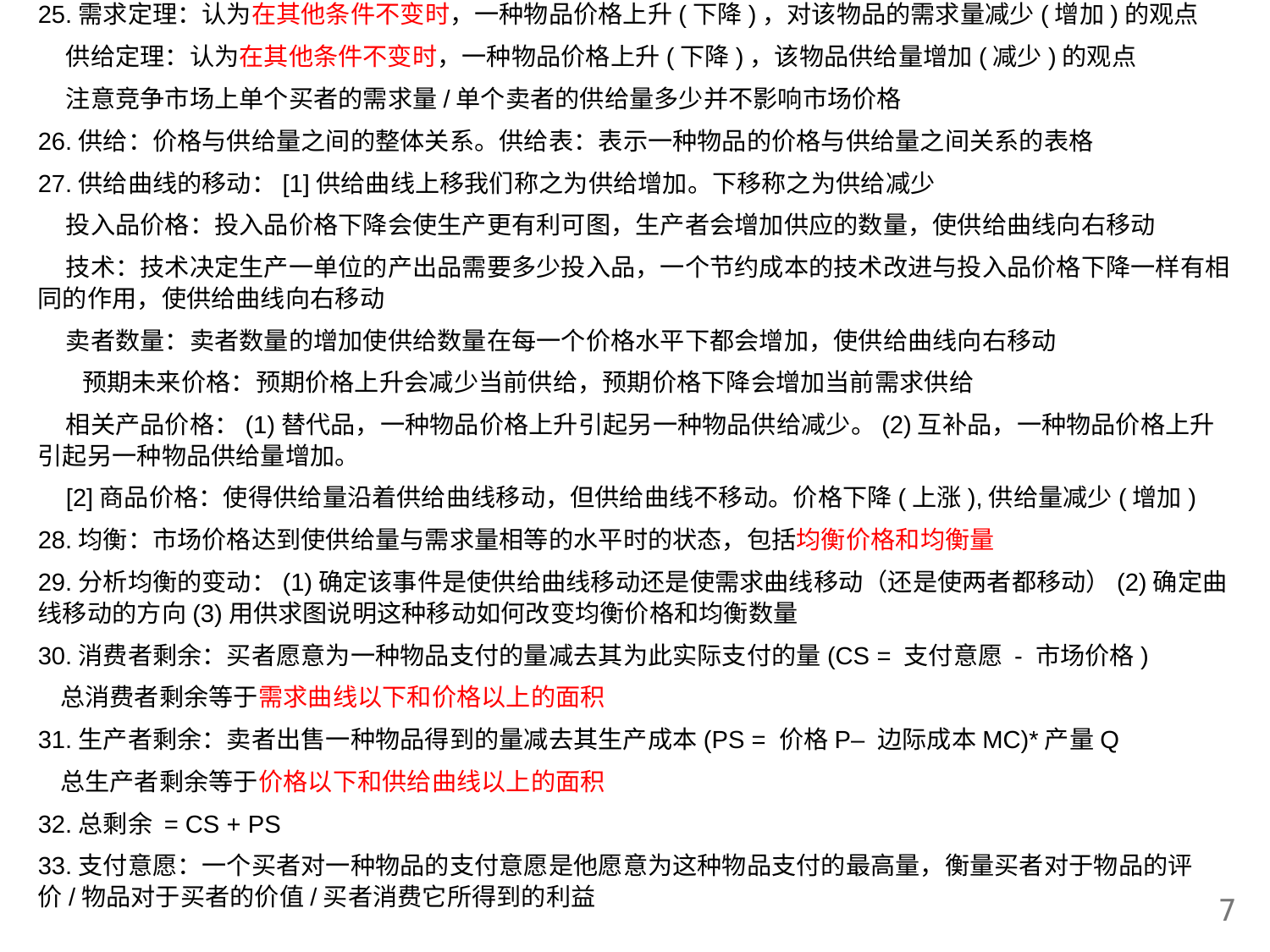

25.需求定理：认为在其他条件不变时，一种物品价格上升(下降)，对该物品的需求量减少(增加)的观点
    供给定理：认为在其他条件不变时，一种物品价格上升(下降)，该物品供给量增加(减少)的观点
    注意竞争市场上单个买者的需求量/单个卖者的供给量多少并不影响市场价格
26.供给：价格与供给量之间的整体关系。供给表：表示一种物品的价格与供给量之间关系的表格
27.供给曲线的移动：[1]供给曲线上移我们称之为供给增加。下移称之为供给减少
    投入品价格：投入品价格下降会使生产更有利可图，生产者会增加供应的数量，使供给曲线向右移动
    技术：技术决定生产一单位的产出品需要多少投入品，一个节约成本的技术改进与投入品价格下降一样有相同的作用，使供给曲线向右移动
    卖者数量：卖者数量的增加使供给数量在每一个价格水平下都会增加，使供给曲线向右移动
       预期未来价格：预期价格上升会减少当前供给，预期价格下降会增加当前需求供给
    相关产品价格：(1)替代品，一种物品价格上升引起另一种物品供给减少。(2)互补品，一种物品价格上升引起另一种物品供给量增加。
    [2]商品价格：使得供给量沿着供给曲线移动，但供给曲线不移动。价格下降(上涨),供给量减少(增加)
28.均衡：市场价格达到使供给量与需求量相等的水平时的状态，包括均衡价格和均衡量
29.分析均衡的变动：(1)确定该事件是使供给曲线移动还是使需求曲线移动（还是使两者都移动）(2)确定曲线移动的方向(3)用供求图说明这种移动如何改变均衡价格和均衡数量
30.消费者剩余：买者愿意为一种物品支付的量减去其为此实际支付的量(CS = 支付意愿 - 市场价格)
   总消费者剩余等于需求曲线以下和价格以上的面积
31.生产者剩余：卖者出售一种物品得到的量减去其生产成本(PS = 价格P– 边际成本MC)*产量Q
   总生产者剩余等于价格以下和供给曲线以上的面积
32.总剩余 = CS + PS
33.支付意愿：一个买者对一种物品的支付意愿是他愿意为这种物品支付的最高量，衡量买者对于物品的评价/物品对于买者的价值/买者消费它所得到的利益

7